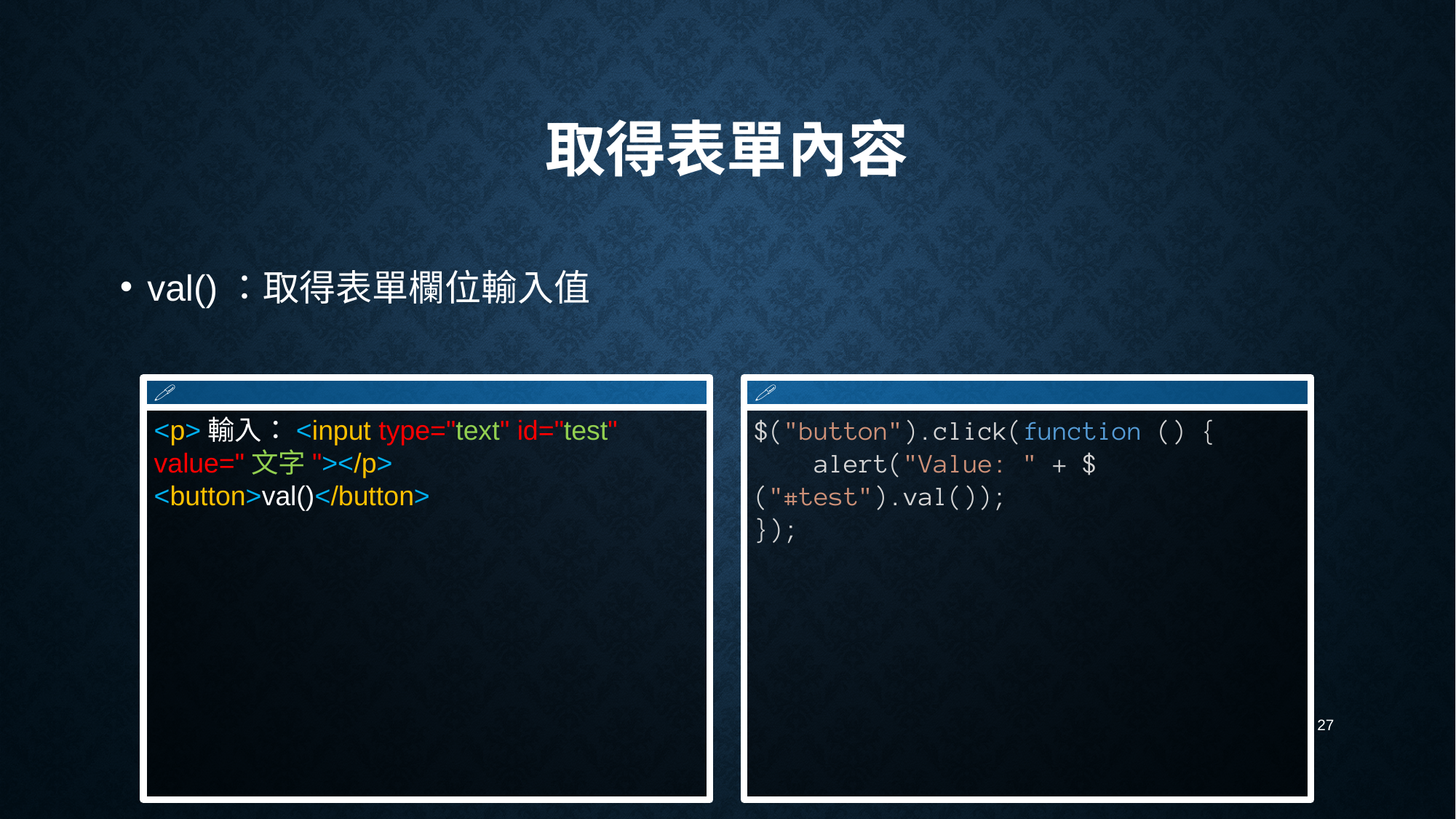

# 取得表單內容
val()：取得表單欄位輸入值
🖊
<p>輸入：<input type="text" id="test" value="文字"></p>
<button>val()</button>
🖊
$("button").click(function () {
    alert("Value: " + $("#test").val());
});
27